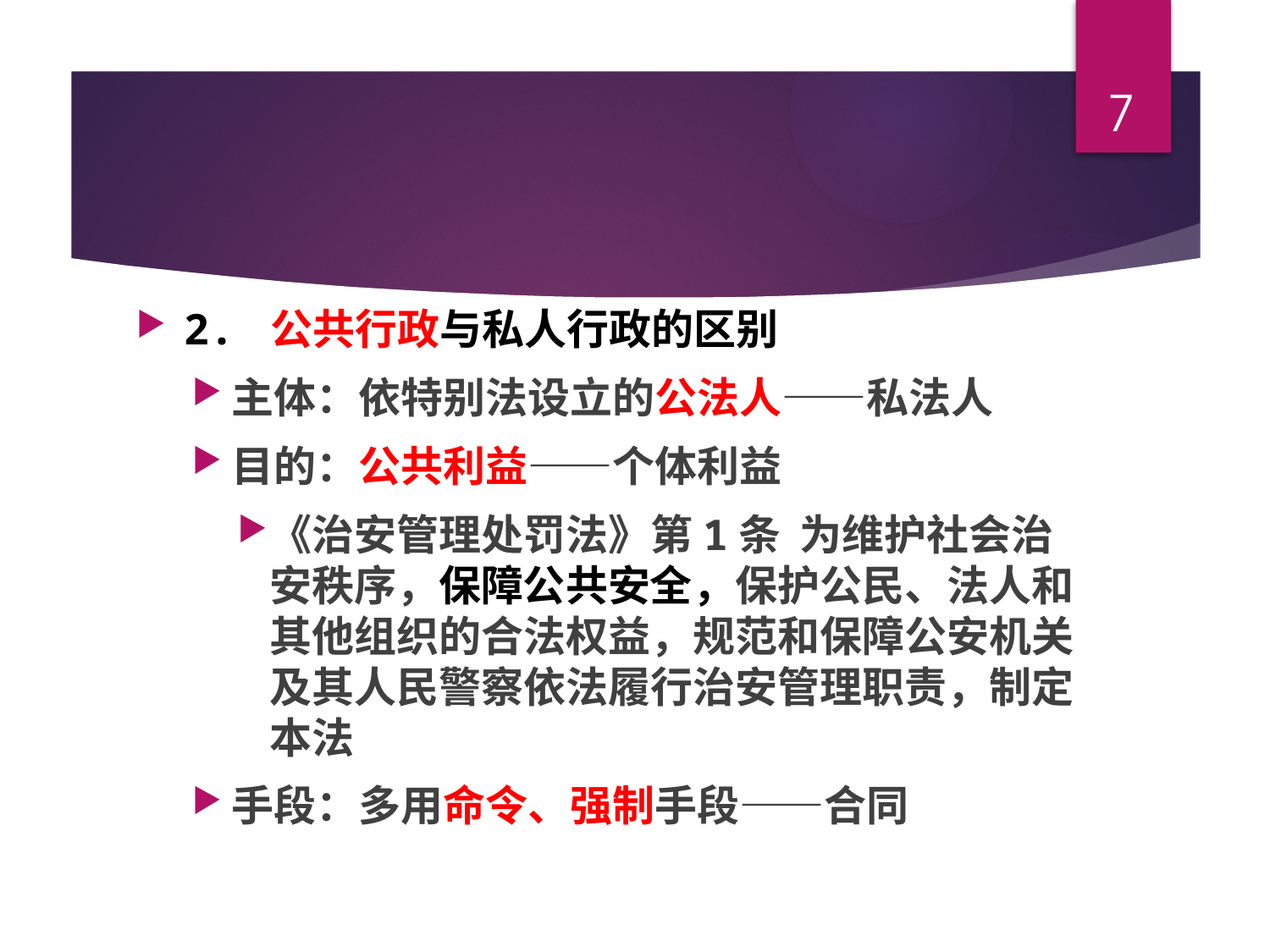

7
#
2. 公共行政与私人行政的区别
主体：依特别法设立的公法人——私法人
目的：公共利益——个体利益
《治安管理处罚法》第1条  为维护社会治安秩序，保障公共安全，保护公民、法人和其他组织的合法权益，规范和保障公安机关及其人民警察依法履行治安管理职责，制定本法
手段：多用命令、强制手段——合同